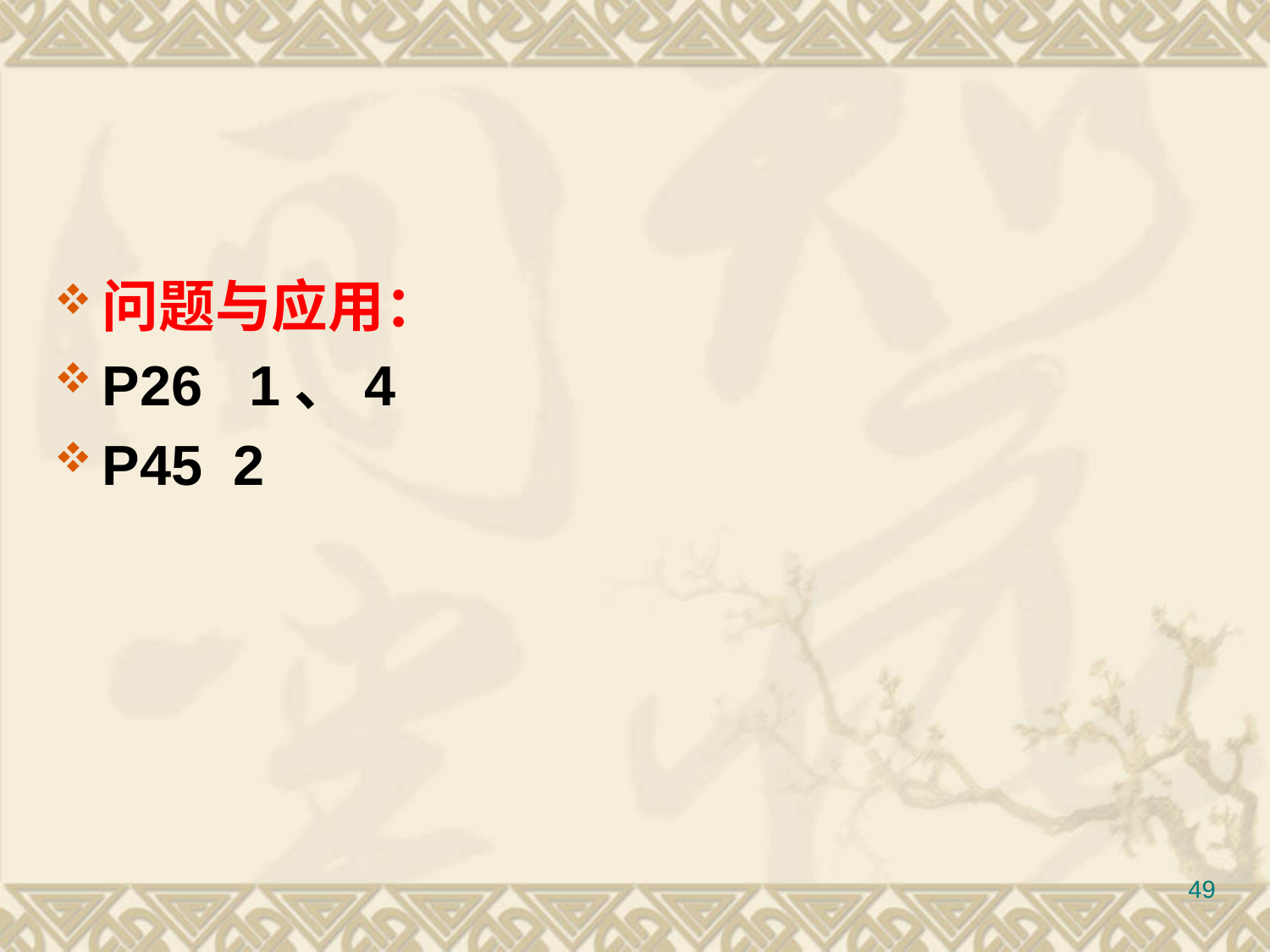

#
问题与应用：
P26   1、4
P45  2

49